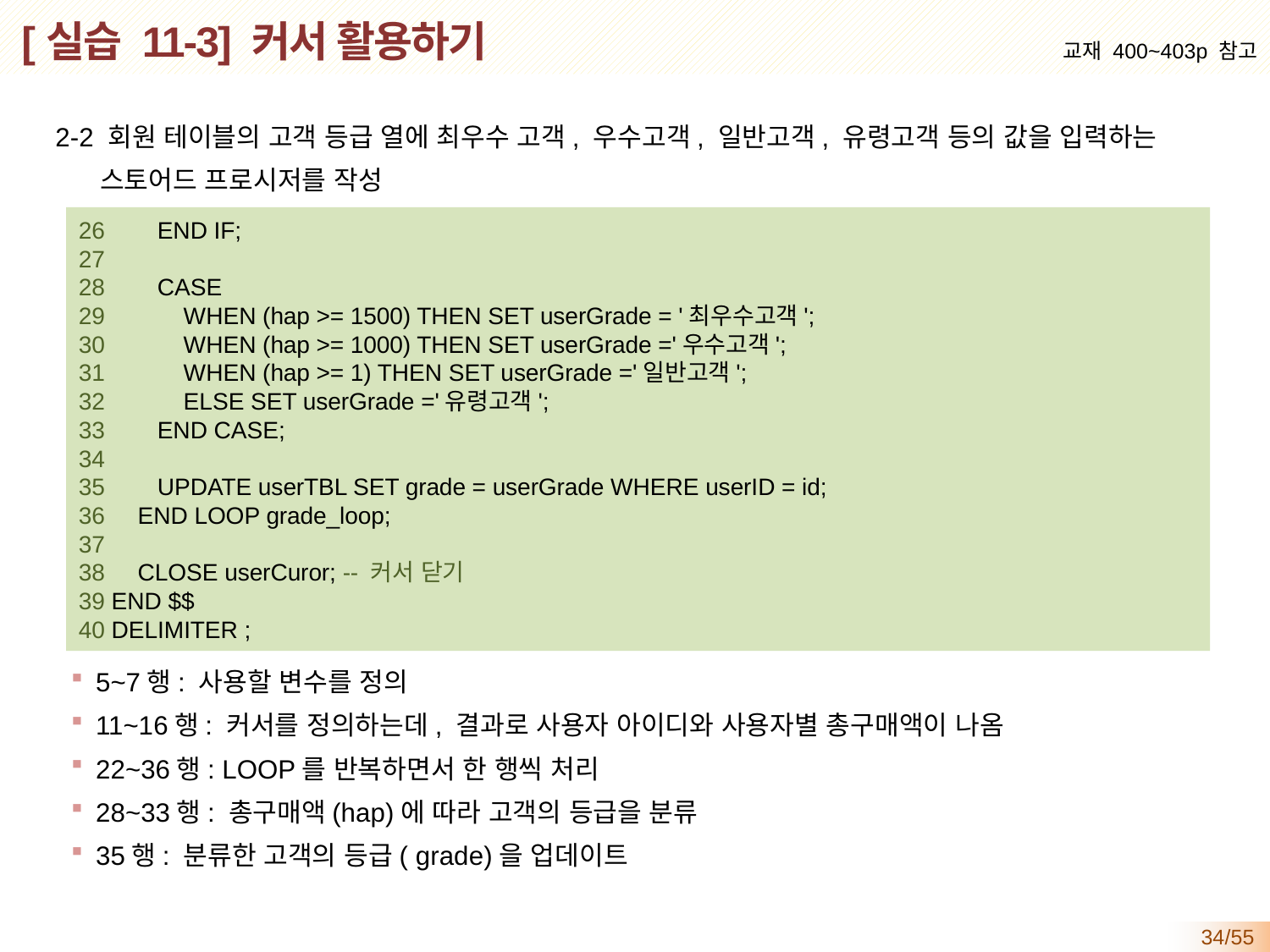

# [실습 11-3] 커서 활용하기
교재 400~403p 참고
   2-2 회원 테이블의 고객 등급 열에 최우수 고객, 우수고객, 일반고객, 유령고객 등의 값을 입력하는
        스토어드 프로시저를 작성

5~7행: 사용할 변수를 정의
11~16행: 커서를 정의하는데, 결과로 사용자 아이디와 사용자별 총구매액이 나옴
22~36행: LOOP를 반복하면서 한 행씩 처리
28~33행: 총구매액(hap)에 따라 고객의 등급을 분류
35행: 분류한 고객의 등급( grade)을 업데이트

26        END IF;
27
28        CASE
29            WHEN (hap >= 1500) THEN SET userGrade = '최우수고객';
30            WHEN (hap >= 1000) THEN SET userGrade ='우수고객';
31            WHEN (hap >= 1) THEN SET userGrade ='일반고객';
32            ELSE SET userGrade ='유령고객';
33        END CASE;
34
35        UPDATE userTBL SET grade = userGrade WHERE userID = id;
36     END LOOP grade_loop;
37
38     CLOSE userCuror; -- 커서 닫기
39 END $$
40 DELIMITER ;